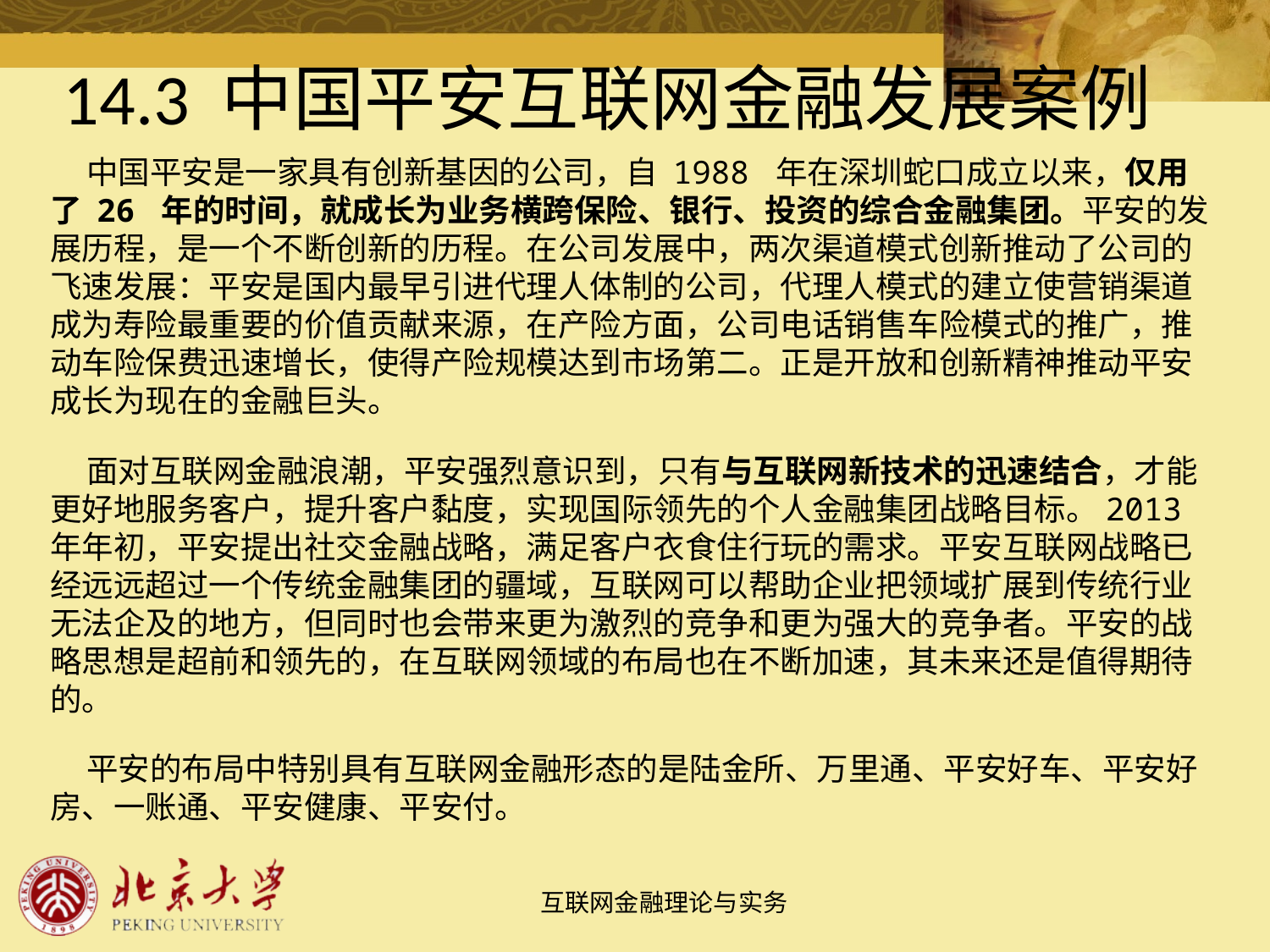

# 14.3 中国平安互联网金融发展案例
    中国平安是一家具有创新基因的公司，自 1988 年在深圳蛇口成立以来，仅用了 26 年的时间，就成长为业务横跨保险、银行、投资的综合金融集团。平安的发展历程，是一个不断创新的历程。在公司发展中，两次渠道模式创新推动了公司的飞速发展：平安是国内最早引进代理人体制的公司，代理人模式的建立使营销渠道成为寿险最重要的价值贡献来源，在产险方面，公司电话销售车险模式的推广，推动车险保费迅速增长，使得产险规模达到市场第二。正是开放和创新精神推动平安成长为现在的金融巨头。
    面对互联网金融浪潮，平安强烈意识到，只有与互联网新技术的迅速结合，才能更好地服务客户，提升客户黏度，实现国际领先的个人金融集团战略目标。2013 年年初，平安提出社交金融战略，满足客户衣食住行玩的需求。平安互联网战略已经远远超过一个传统金融集团的疆域，互联网可以帮助企业把领域扩展到传统行业无法企及的地方，但同时也会带来更为激烈的竞争和更为强大的竞争者。平安的战略思想是超前和领先的，在互联网领域的布局也在不断加速，其未来还是值得期待的。
    平安的布局中特别具有互联网金融形态的是陆金所、万里通、平安好车、平安好房、一账通、平安健康、平安付。